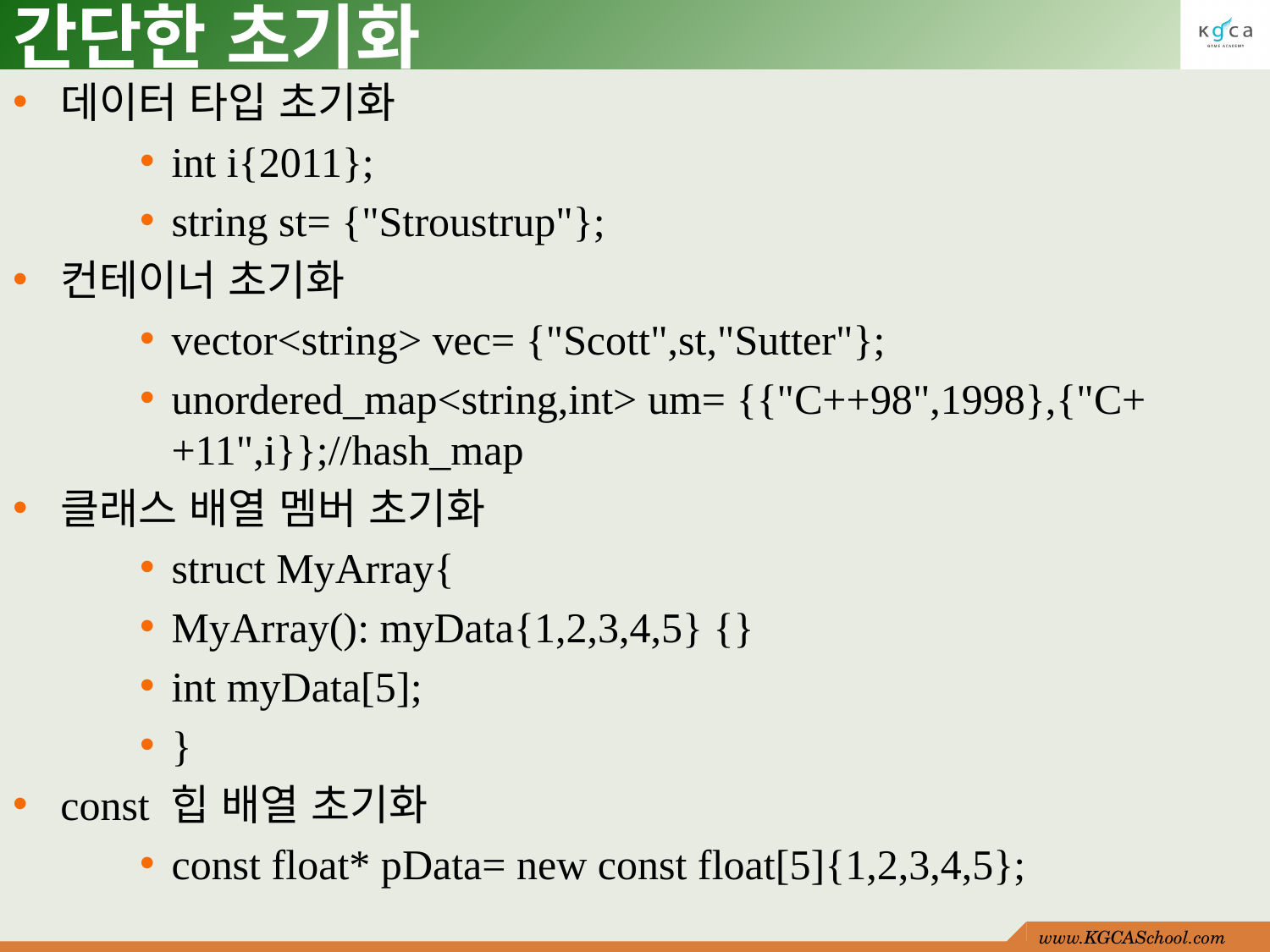

# 간단한 초기화
데이터 타입 초기화
int i{2011};
string st= {"Stroustrup"};
컨테이너 초기화
vector<string> vec= {"Scott",st,"Sutter"};
unordered_map<string,int> um= {{"C++98",1998},{"C++11",i}};//hash_map
클래스 배열 멤버 초기화
struct MyArray{
MyArray(): myData{1,2,3,4,5} {}
int myData[5];
}
const 힙 배열 초기화
const float* pData= new const float[5]{1,2,3,4,5};